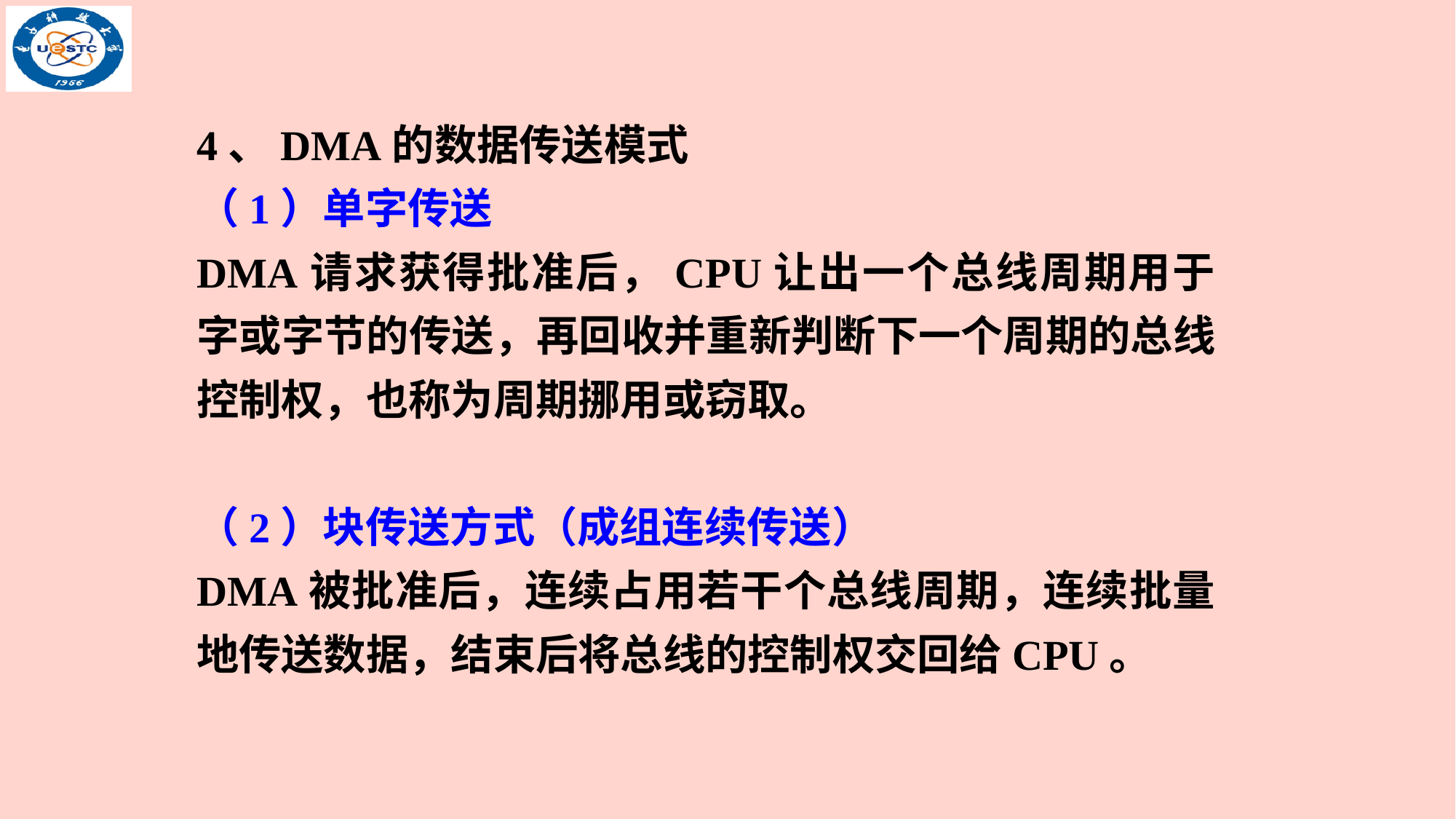

4、DMA的数据传送模式
（1）单字传送
DMA请求获得批准后，CPU让出一个总线周期用于字或字节的传送，再回收并重新判断下一个周期的总线控制权，也称为周期挪用或窃取。

（2）块传送方式（成组连续传送）
DMA被批准后，连续占用若干个总线周期，连续批量地传送数据，结束后将总线的控制权交回给CPU。